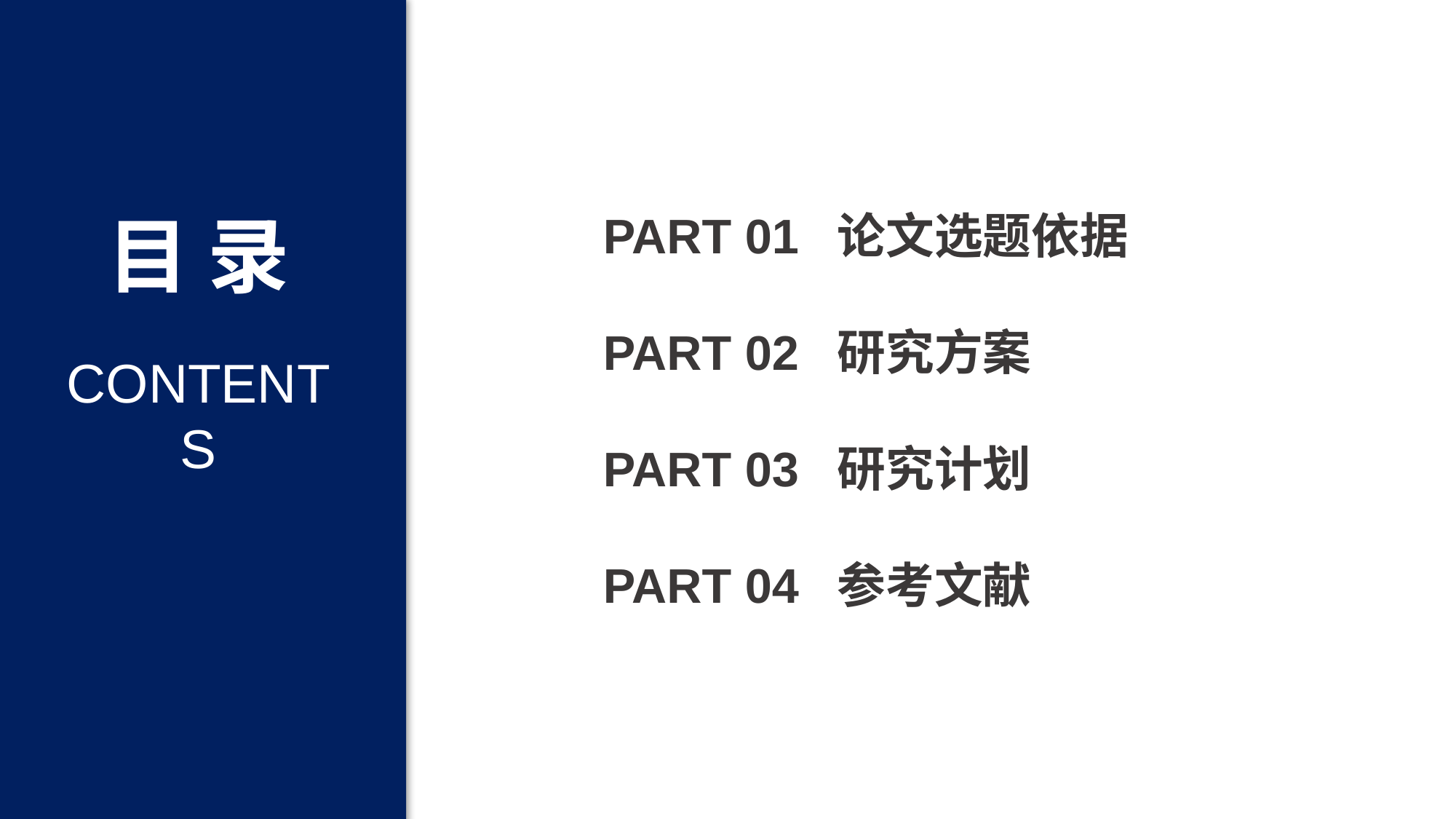

目 录
PART 01  论文选题依据
PART 02  研究方案
CONTENTS
PART 03  研究计划
PART 04  参考文献